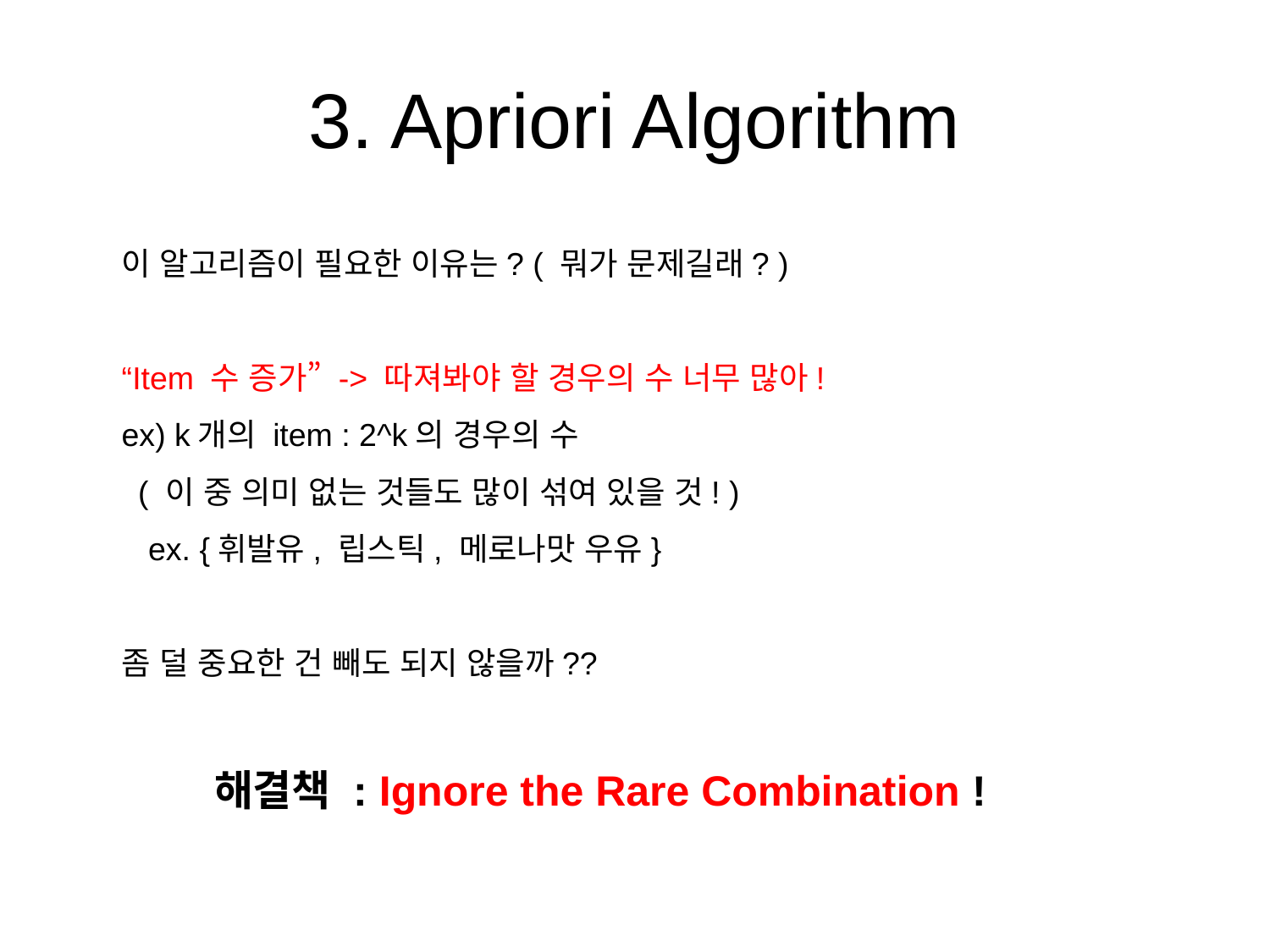

# 3. Apriori Algorithm
이 알고리즘이 필요한 이유는? ( 뭐가 문제길래? )

“Item 수 증가” -> 따져봐야 할 경우의 수 너무 많아!
ex) k개의 item : 2^k의 경우의 수
 ( 이 중 의미 없는 것들도 많이 섞여 있을 것! )
   ex. {휘발유, 립스틱, 메로나맛 우유}

좀 덜 중요한 건 빼도 되지 않을까??

해결책 : Ignore the Rare Combination !